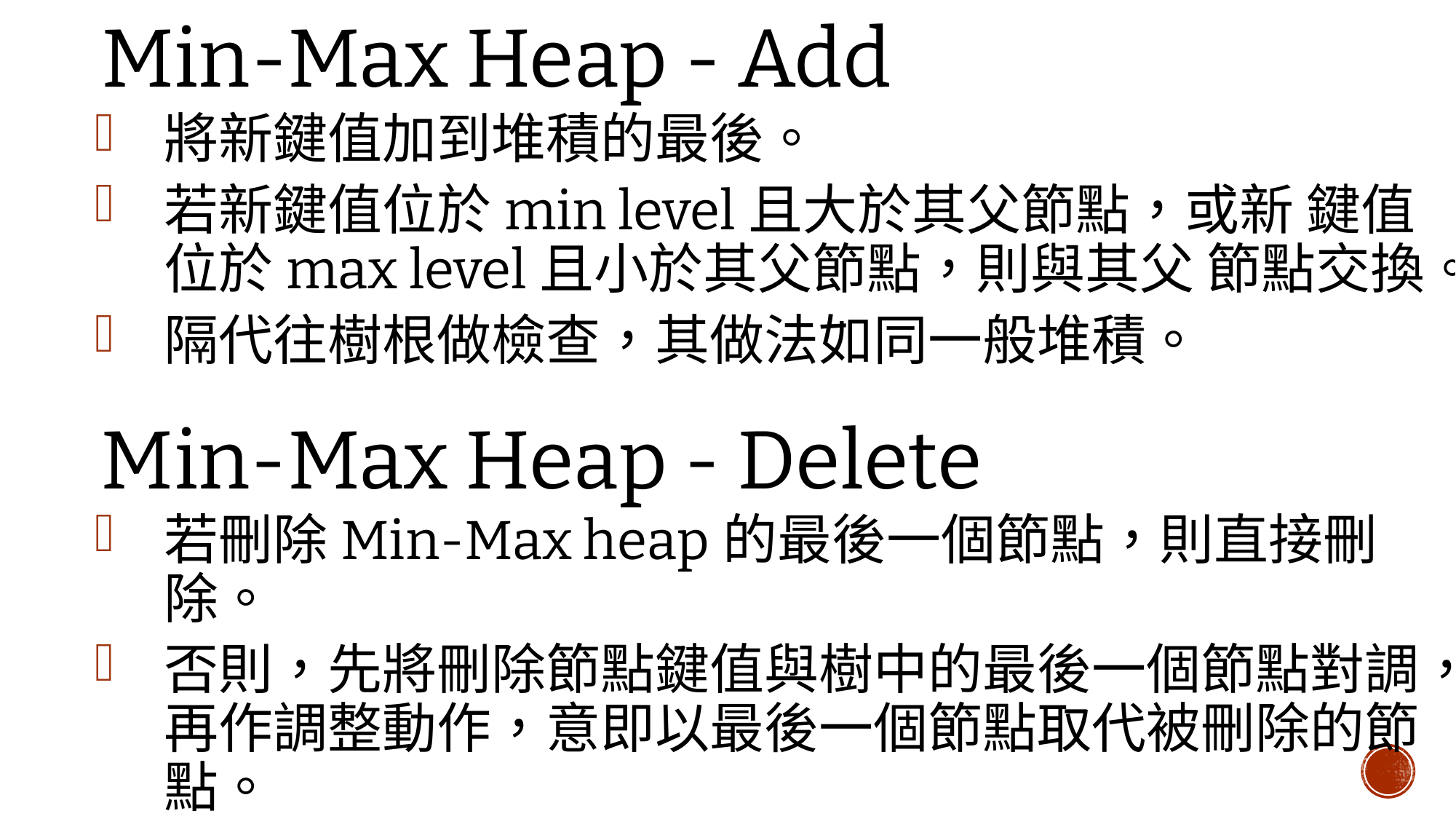

Min-Max Heap - Add
將新鍵值加到堆積的最後。
若新鍵值位於min level且大於其父節點，或新 鍵值位於max level且小於其父節點，則與其父 節點交換。
隔代往樹根做檢查，其做法如同一般堆積。
Min-Max Heap - Delete
若刪除Min-Max heap的最後一個節點，則直接刪除。
否則，先將刪除節點鍵值與樹中的最後一個節點對調，再作調整動作，意即以最後一個節點取代被刪除的節點。